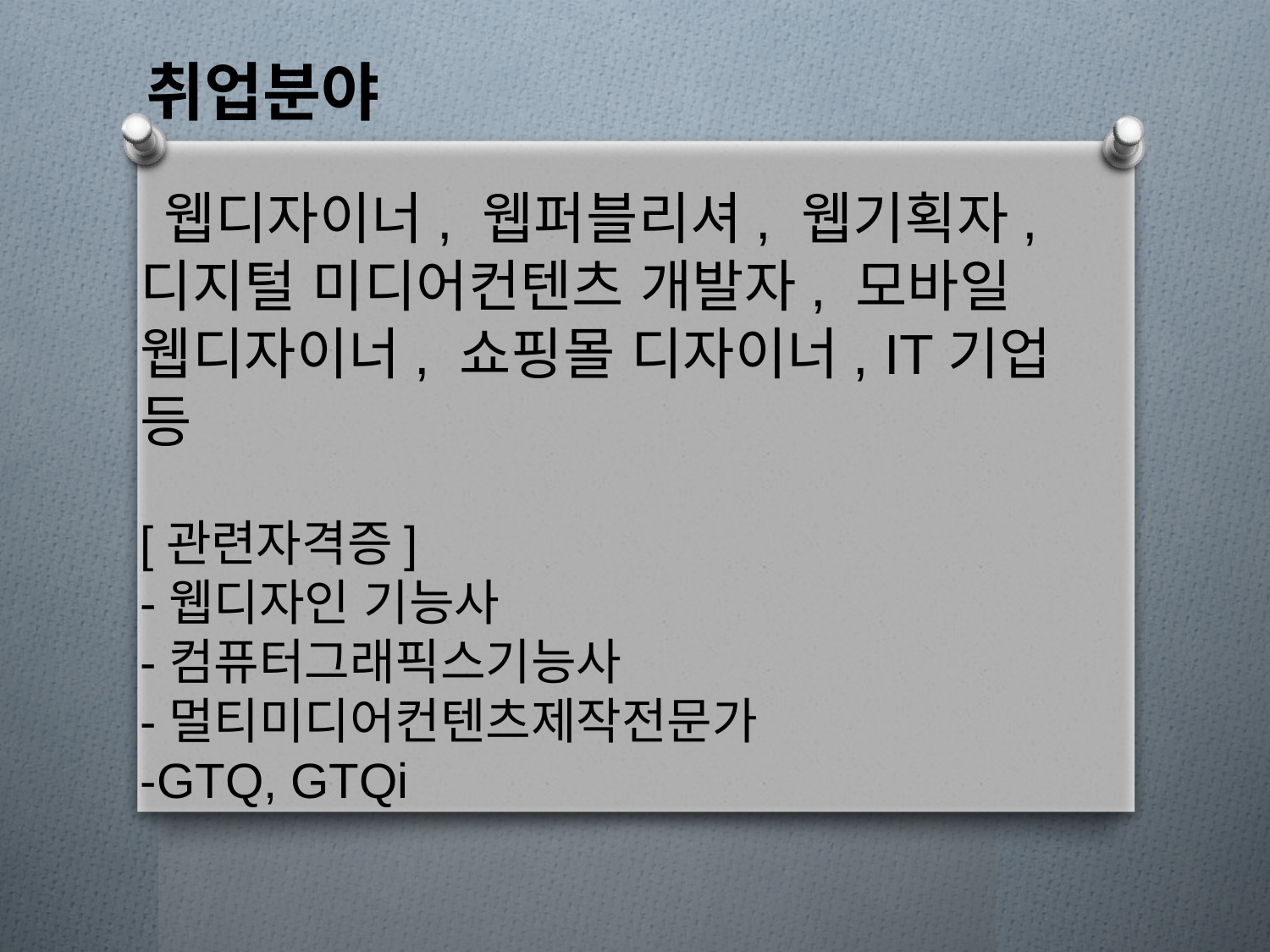

취업분야
 웹디자이너, 웹퍼블리셔, 웹기획자, 디지털 미디어컨텐츠 개발자, 모바일 웹디자이너, 쇼핑몰 디자이너, IT기업 등

[관련자격증]
-웹디자인 기능사
-컴퓨터그래픽스기능사
-멀티미디어컨텐츠제작전문가
-GTQ, GTQi